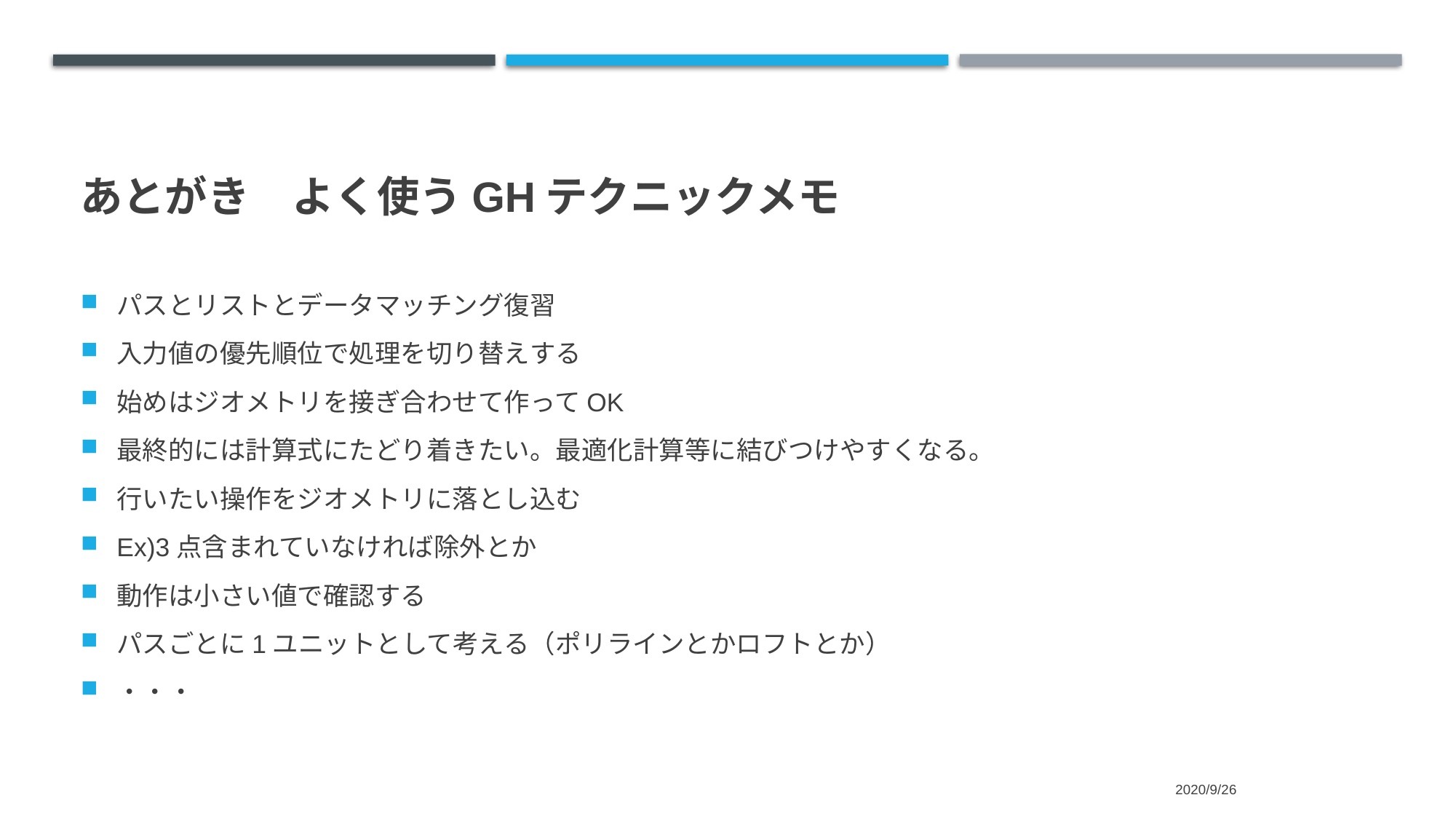

# あとがき　よく使うGHテクニックメモ
パスとリストとデータマッチング復習
入力値の優先順位で処理を切り替えする
始めはジオメトリを接ぎ合わせて作ってOK
最終的には計算式にたどり着きたい。最適化計算等に結びつけやすくなる。
行いたい操作をジオメトリに落とし込む
Ex)3点含まれていなければ除外とか
動作は小さい値で確認する
パスごとに1ユニットとして考える（ポリラインとかロフトとか）
・・・
2020/9/26